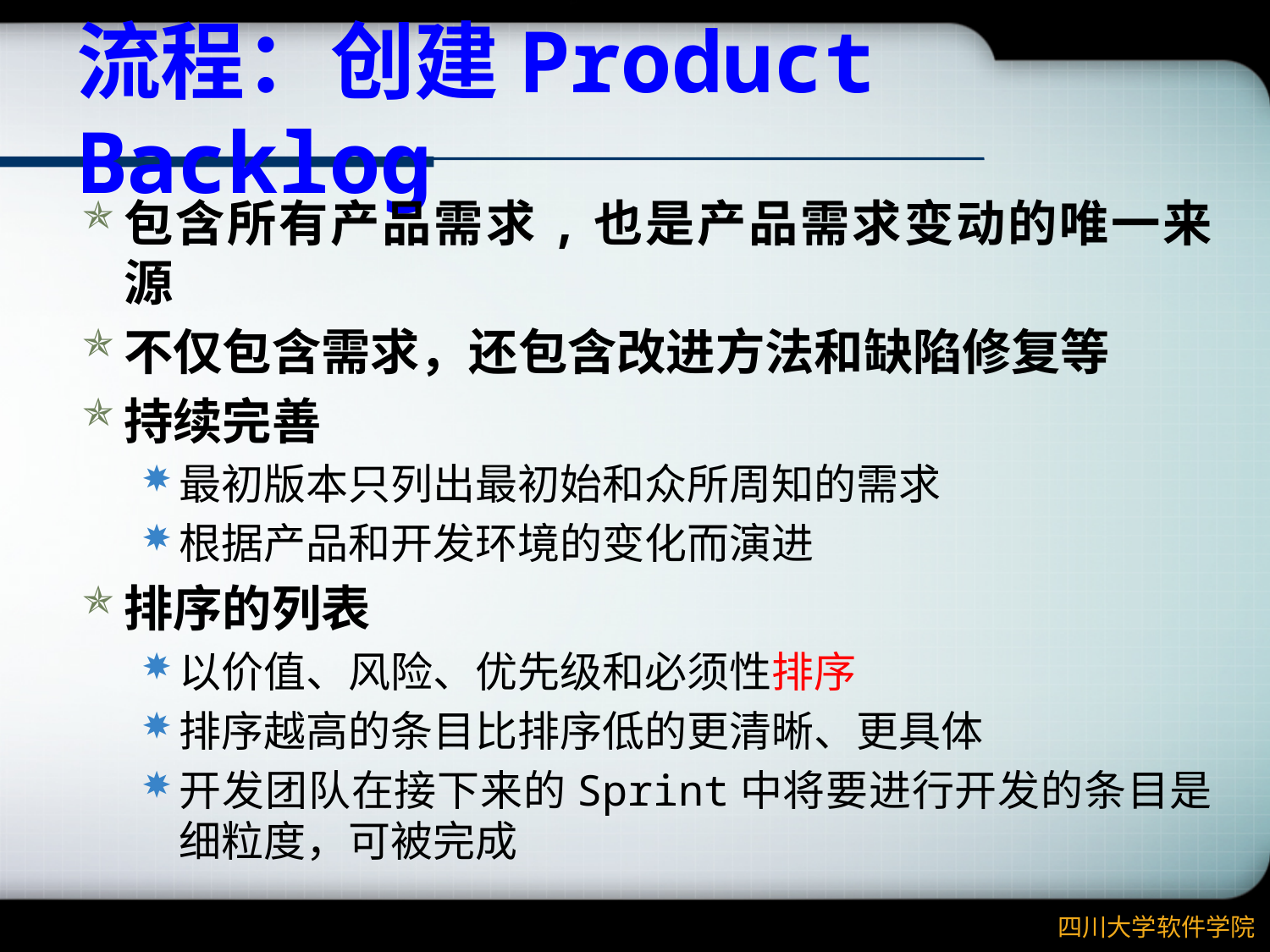

# 流程：创建Product Backlog
包含所有产品需求,也是产品需求变动的唯一来源
不仅包含需求，还包含改进方法和缺陷修复等
持续完善
最初版本只列出最初始和众所周知的需求
根据产品和开发环境的变化而演进
排序的列表
以价值、风险、优先级和必须性排序
排序越高的条目比排序低的更清晰、更具体
开发团队在接下来的Sprint中将要进行开发的条目是细粒度，可被完成